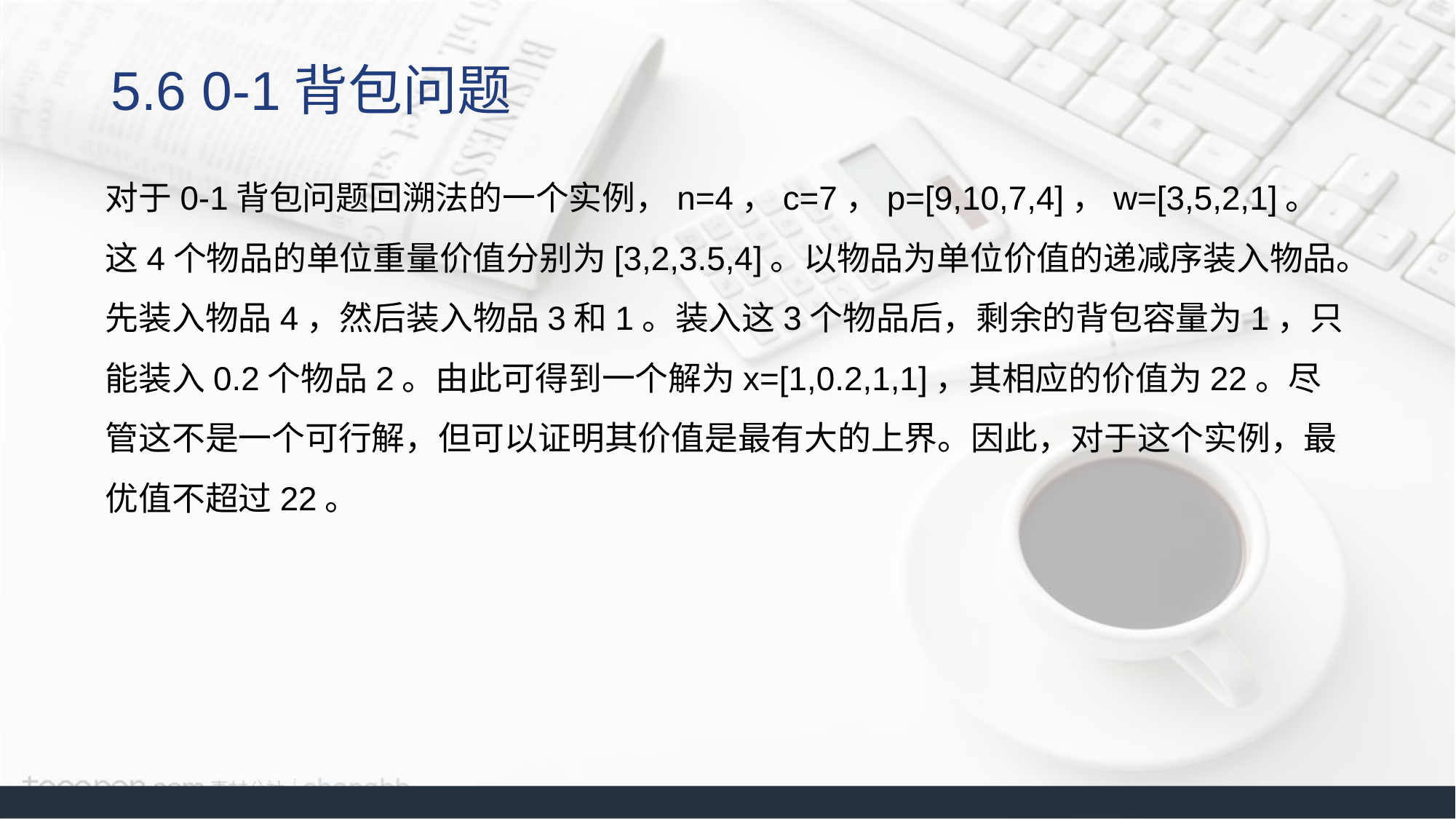

# 5.6 0-1背包问题
对于0-1背包问题回溯法的一个实例，n=4，c=7，p=[9,10,7,4]，w=[3,5,2,1]。这4个物品的单位重量价值分别为[3,2,3.5,4]。以物品为单位价值的递减序装入物品。先装入物品4，然后装入物品3和1。装入这3个物品后，剩余的背包容量为1，只能装入0.2个物品2。由此可得到一个解为x=[1,0.2,1,1]，其相应的价值为22。尽管这不是一个可行解，但可以证明其价值是最有大的上界。因此，对于这个实例，最优值不超过22。